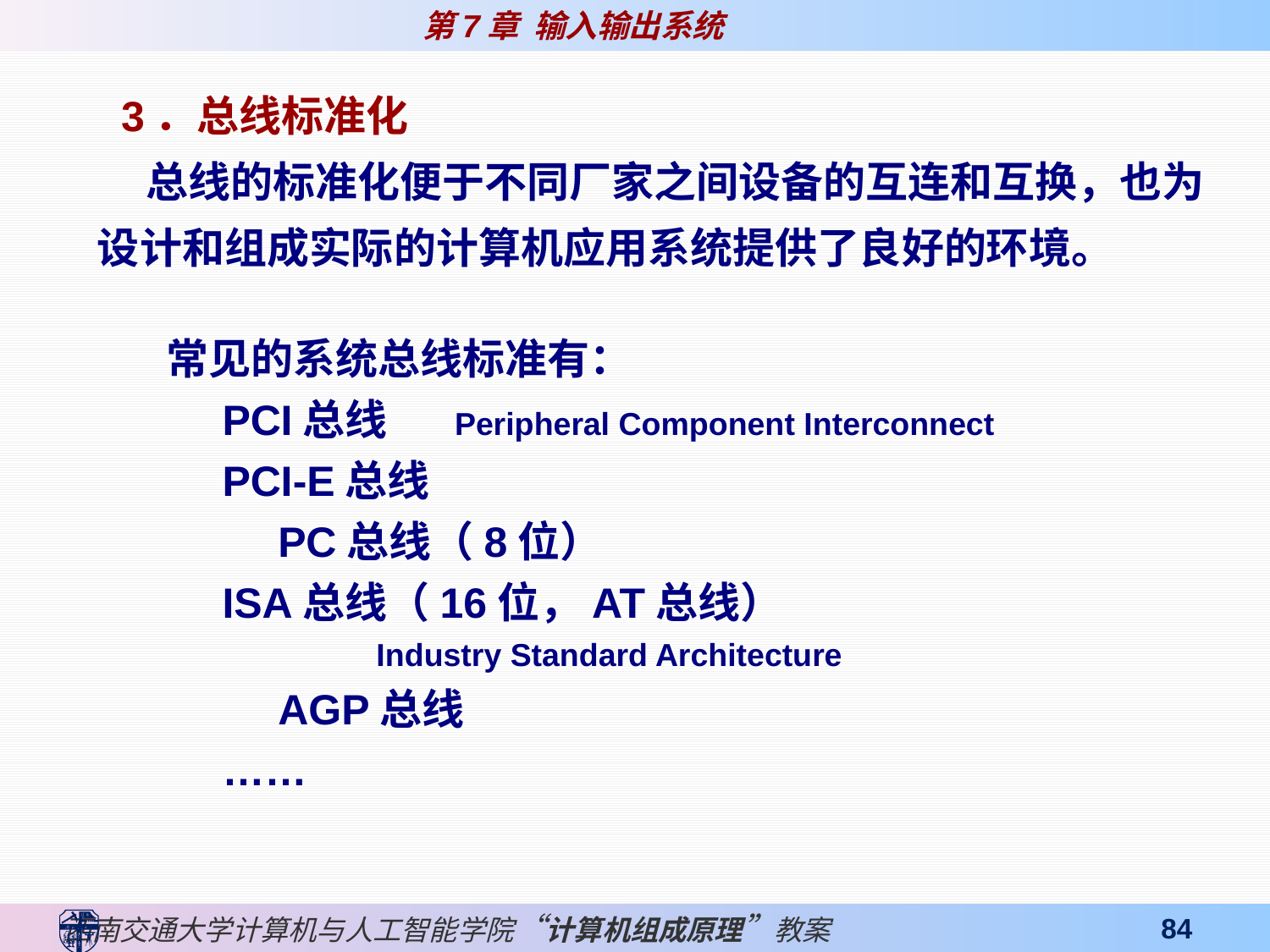

3．总线标准化
    总线的标准化便于不同厂家之间设备的互连和互换，也为设计和组成实际的计算机应用系统提供了良好的环境。
   常见的系统总线标准有：
        PCI总线      Peripheral Component Interconnect
        PCI-E总线
	  PC总线（8位）
        ISA总线（16位，AT总线）
                            Industry Standard Architecture
	  AGP总线
        ……